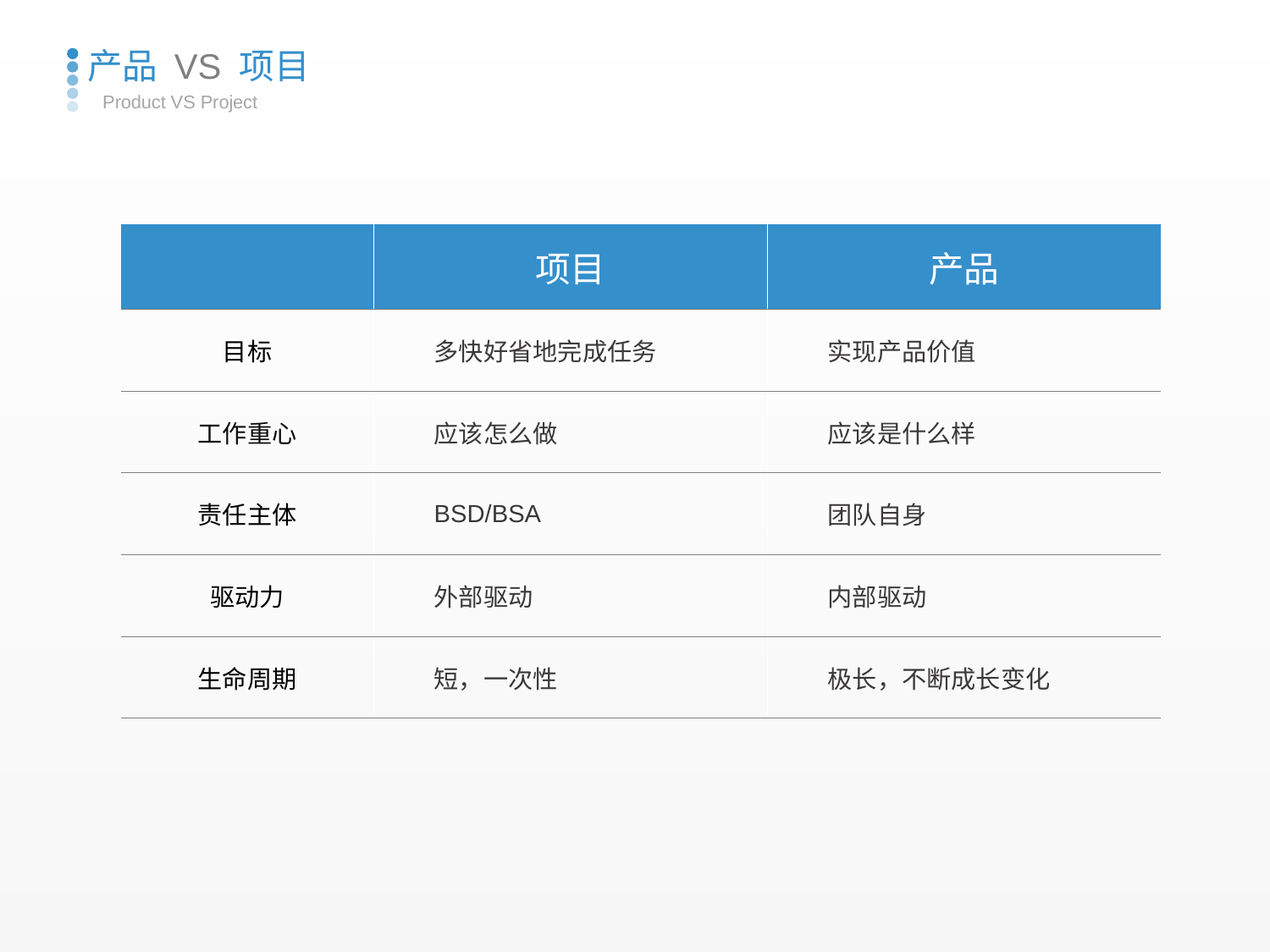

产品 VS 项目
Product VS Project
|  | 项目 | 产品 |
| --- | --- | --- |
| 目标 | 多快好省地完成任务 | 实现产品价值 |
| 工作重心 | 应该怎么做 | 应该是什么样 |
| 责任主体 | BSD/BSA | 团队自身 |
| 驱动力 | 外部驱动 | 内部驱动 |
| 生命周期 | 短，一次性 | 极长，不断成长变化 |